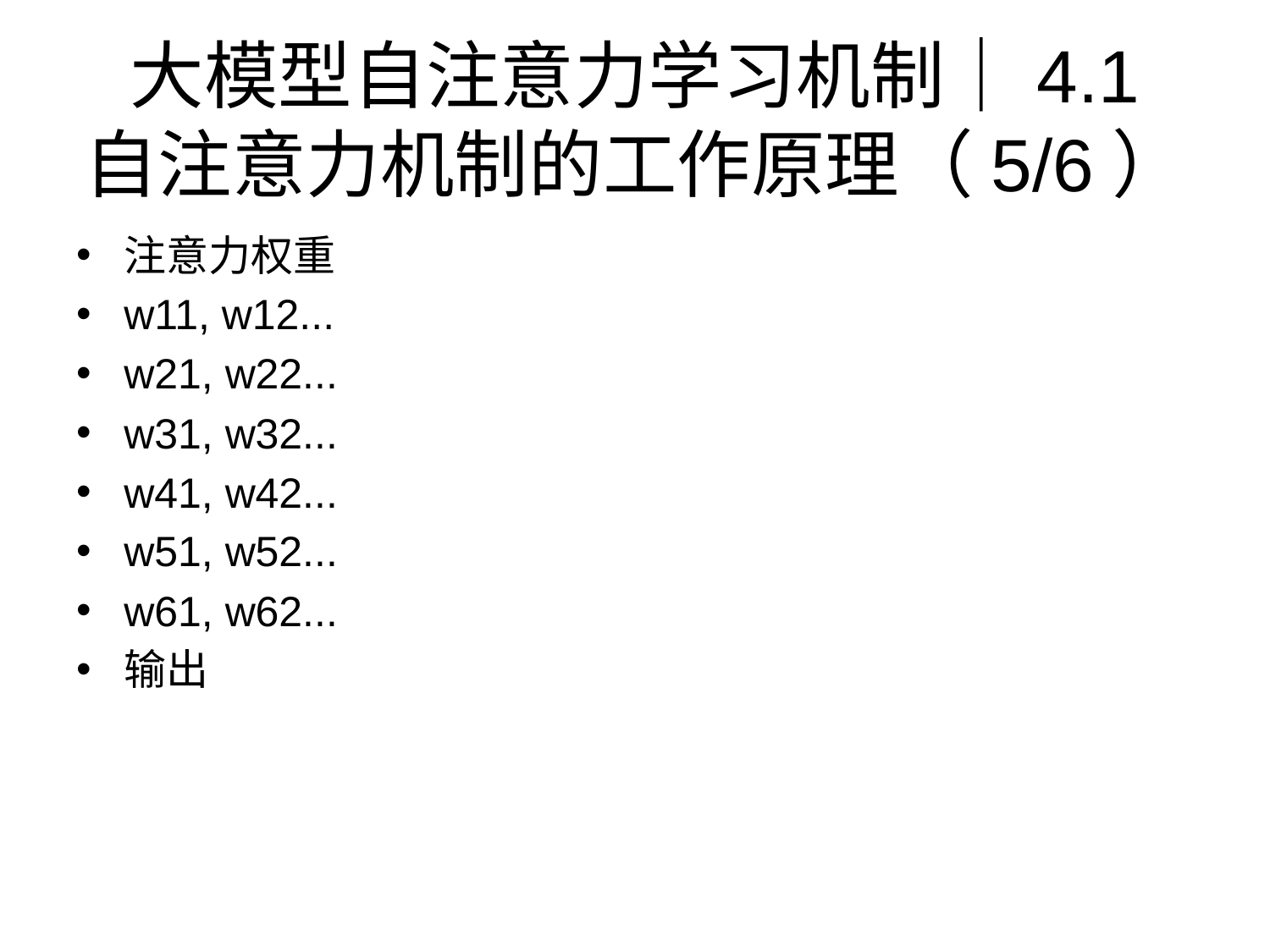

# 大模型自注意力学习机制｜4.1 自注意力机制的工作原理（5/6）
注意力权重
w11, w12...
w21, w22...
w31, w32...
w41, w42...
w51, w52...
w61, w62...
输出